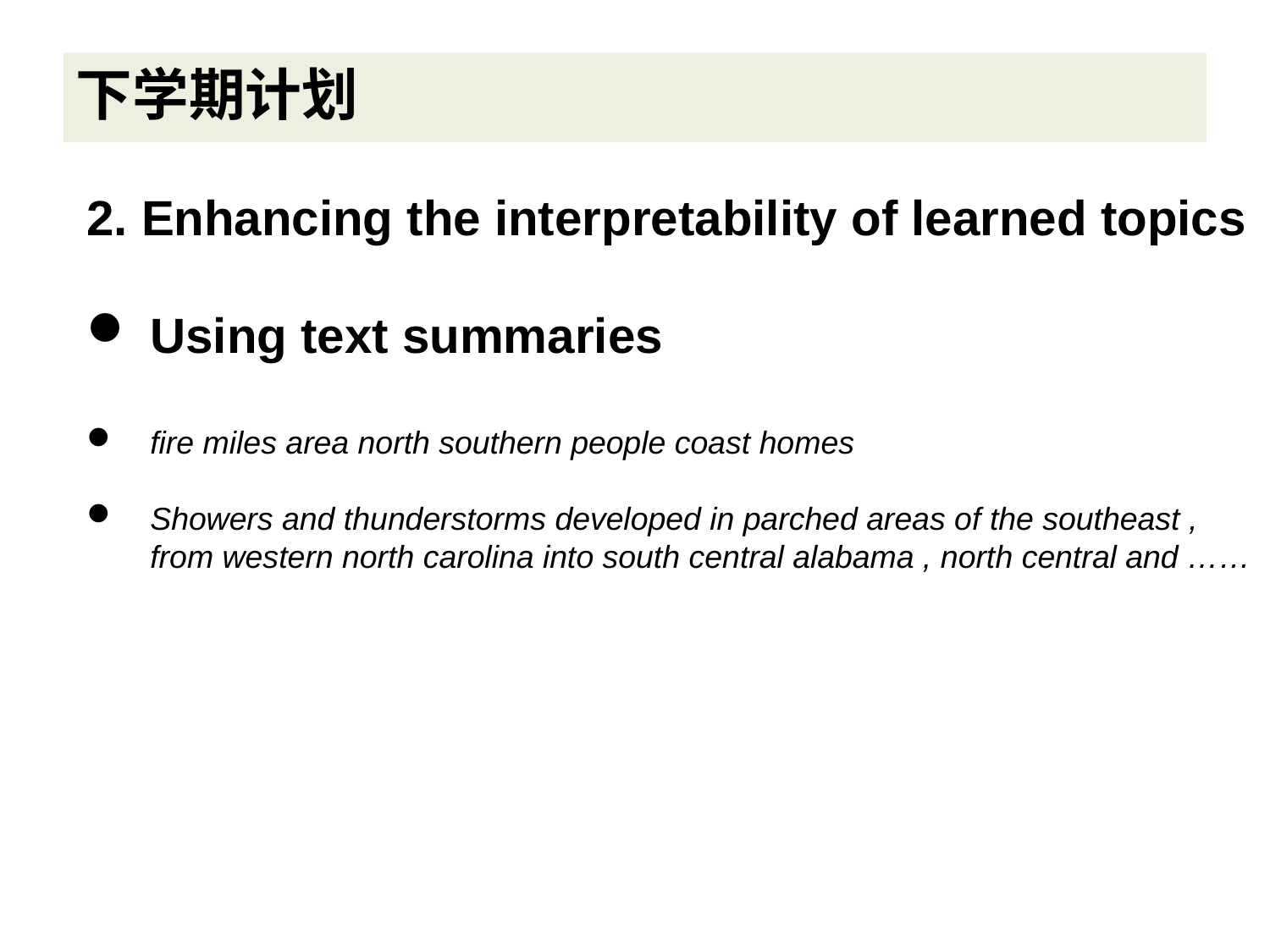

下学期计划

2. Enhancing the interpretability of learned topics

Using text summaries

fire miles area north southern people coast homes

Showers and thunderstorms developed in parched areas of the southeast , from western north carolina into south central alabama , north central and ……